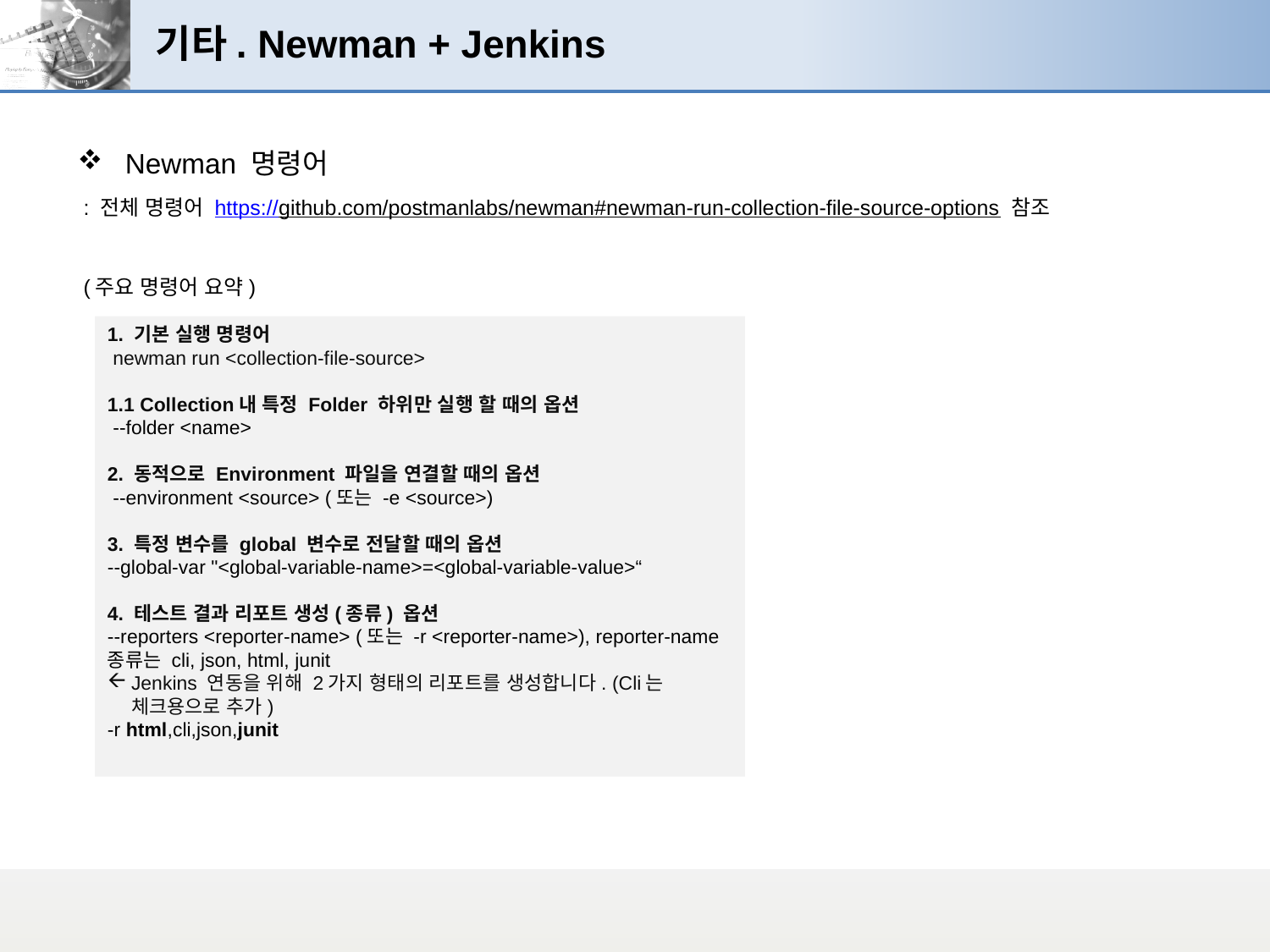

# 기타. Newman + Jenkins
Newman 명령어
 : 전체 명령어 https://github.com/postmanlabs/newman#newman-run-collection-file-source-options 참조

 (주요 명령어 요약)
1. 기본 실행 명령어
 newman run <collection-file-source>

1.1 Collection내 특정 Folder 하위만 실행 할 때의 옵션
 --folder <name>

2. 동적으로 Environment 파일을 연결할 때의 옵션
 --environment <source> (또는 -e <source>)

3. 특정 변수를 global 변수로 전달할 때의 옵션
--global-var "<global-variable-name>=<global-variable-value>“

4. 테스트 결과 리포트 생성(종류) 옵션
--reporters <reporter-name> (또는 -r <reporter-name>), reporter-name 종류는 cli, json, html, junit
Jenkins 연동을 위해 2가지 형태의 리포트를 생성합니다. (Cli는 체크용으로 추가)
-r html,cli,json,junit